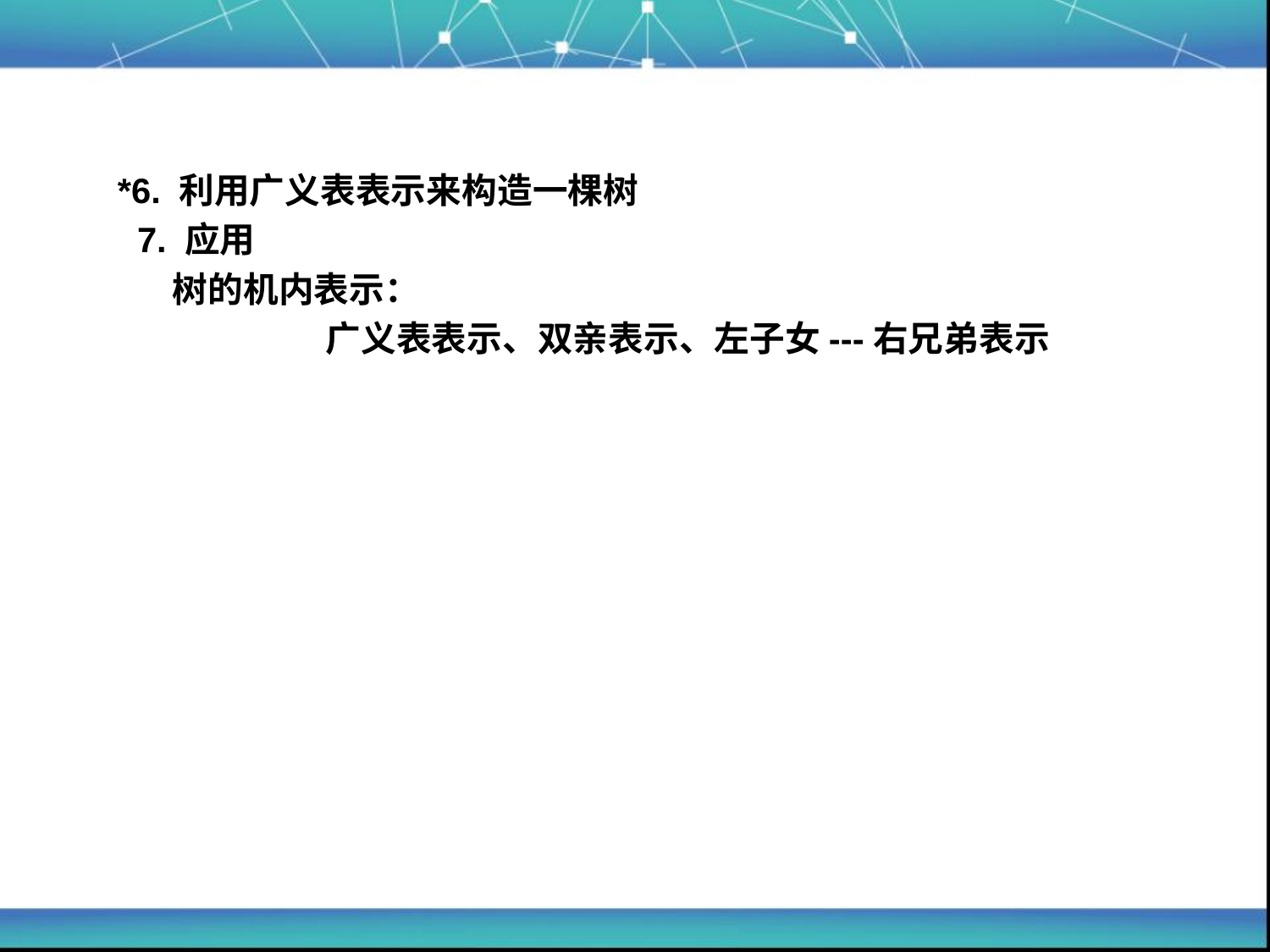

*6. 利用广义表表示来构造一棵树
   7. 应用
       树的机内表示：
                          广义表表示、双亲表示、左子女---右兄弟表示